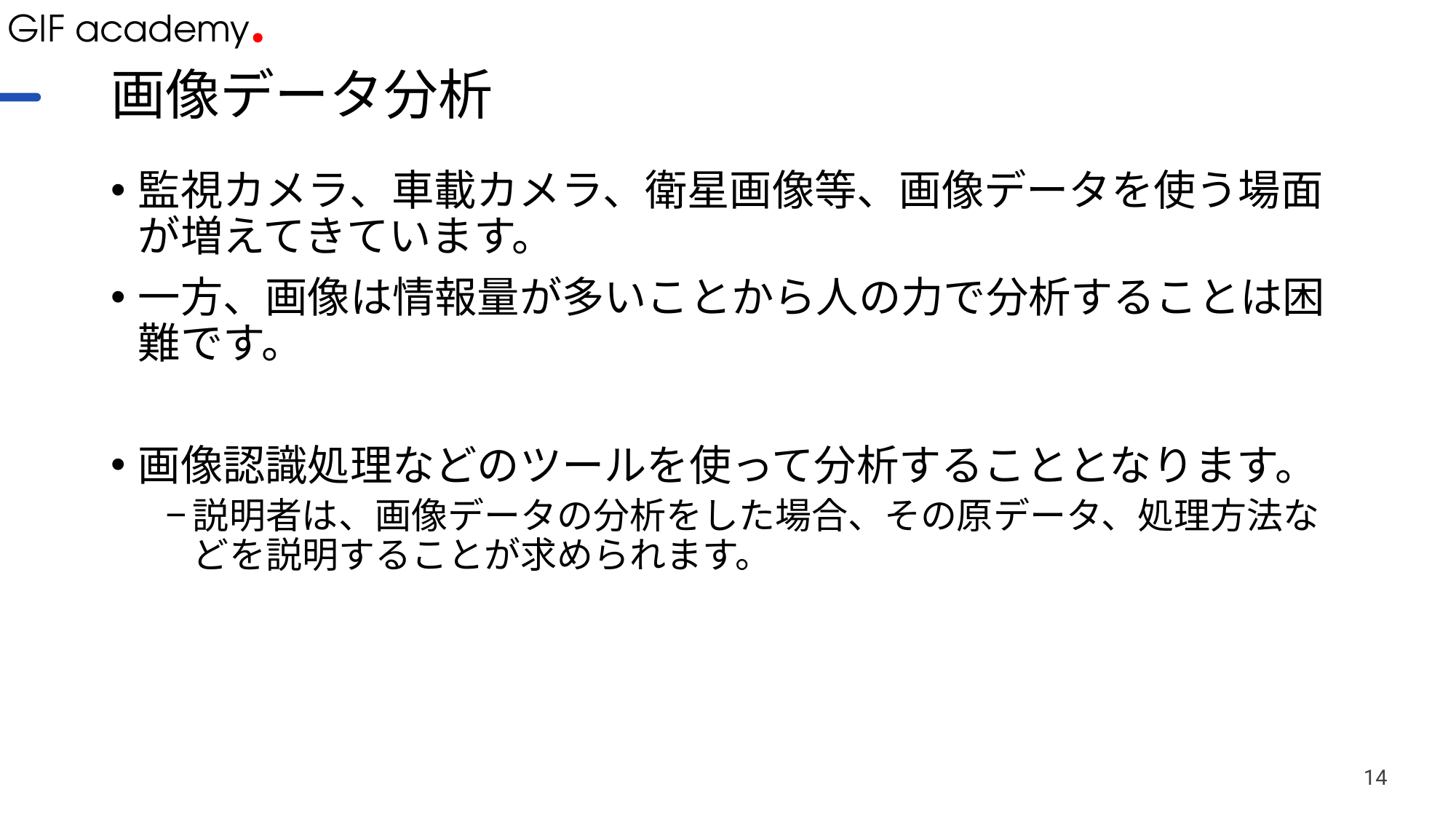

# 画像データ分析
監視カメラ、車載カメラ、衛星画像等、画像データを使う場面が増えてきています。
一方、画像は情報量が多いことから人の力で分析することは困難です。

画像認識処理などのツールを使って分析することとなります。
説明者は、画像データの分析をした場合、その原データ、処理方法などを説明することが求められます。
14